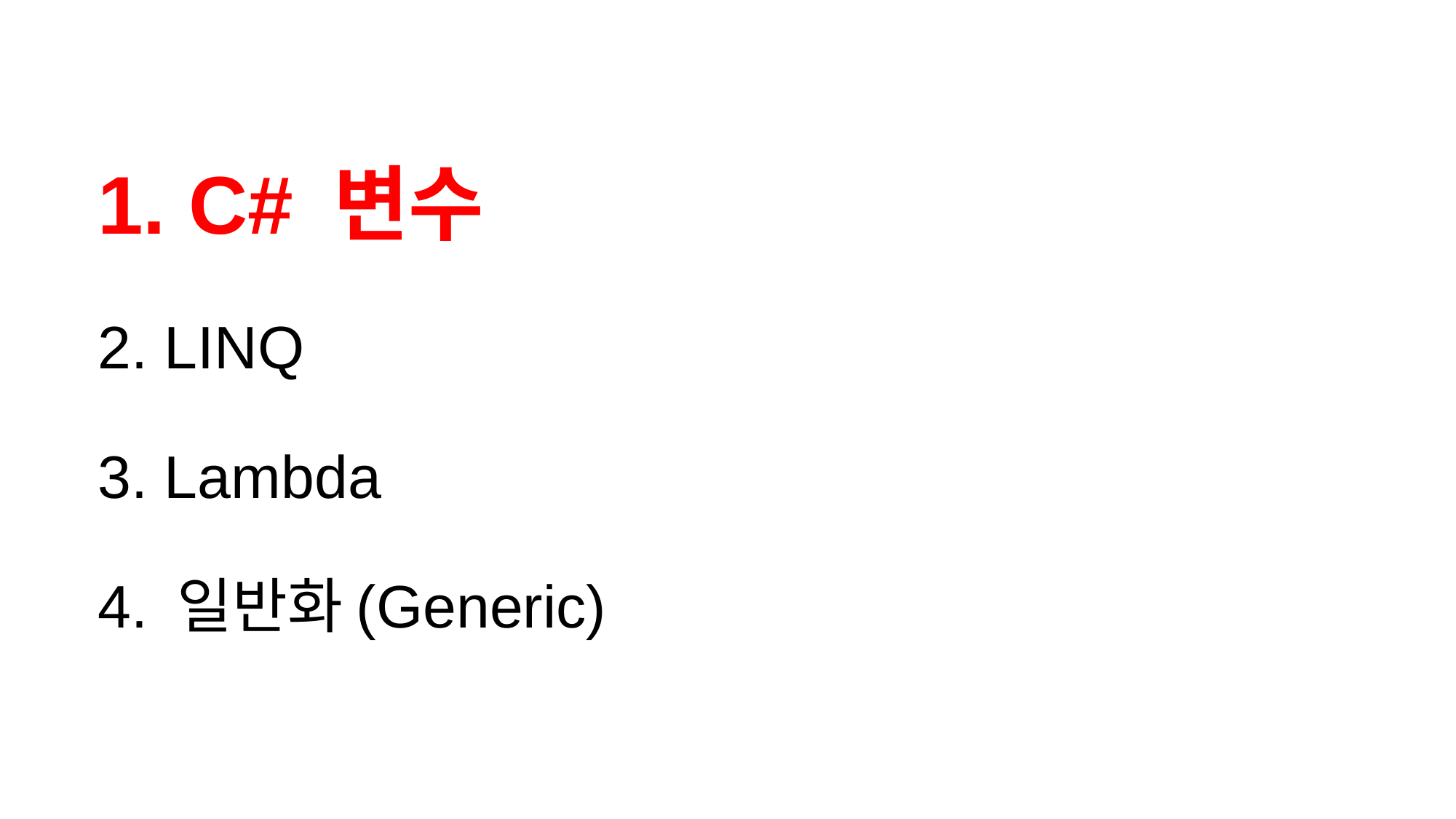

# 1. C# 변수 2. LINQ 3. Lambda 4. 일반화(Generic)